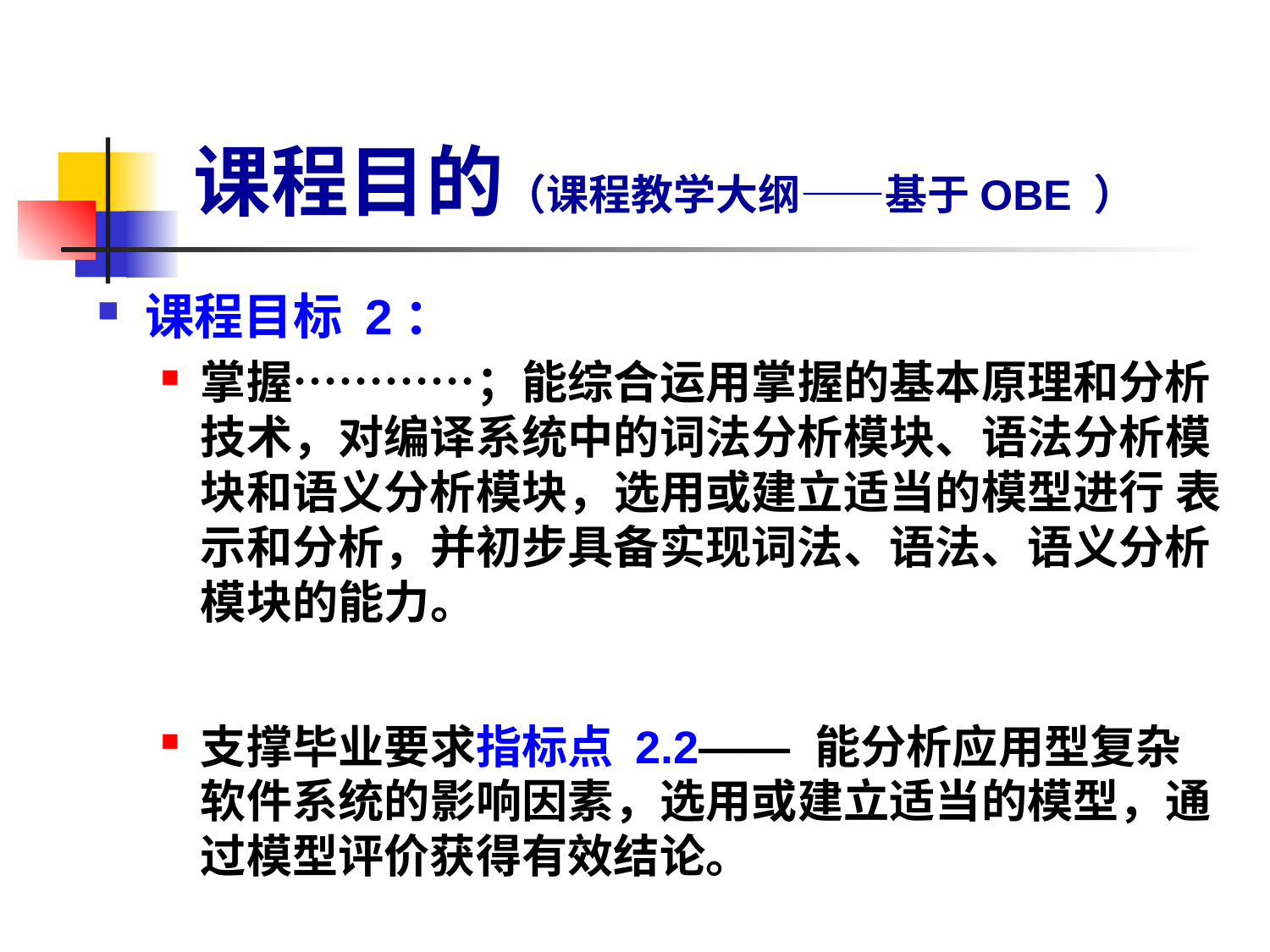

# 课程目的（课程教学大纲——基于OBE ）
课程目标 2：
掌握…………；能综合运用掌握的基本原理和分析技术，对编译系统中的词法分析模块、语法分析模块和语义分析模块，选用或建立适当的模型进行 表示和分析，并初步具备实现词法、语法、语义分析模块的能力。

支撑毕业要求指标点 2.2—— 能分析应用型复杂软件系统的影响因素，选用或建立适当的模型，通过模型评价获得有效结论。